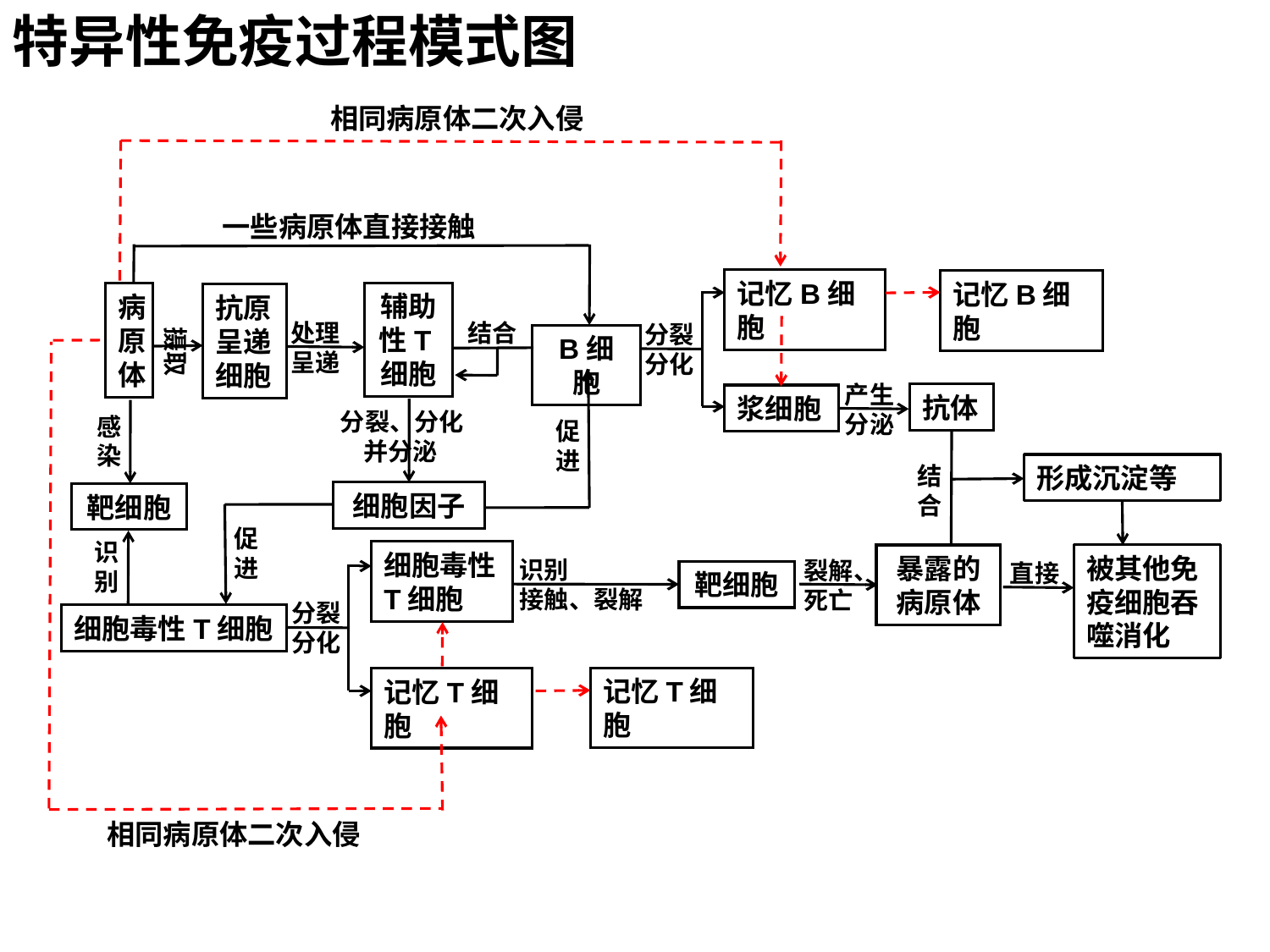

特异性免疫过程模式图
相同病原体二次入侵
一些病原体直接接触
记忆B细胞
记忆B细胞
辅助性T细胞
病原体
抗原呈递细胞
分裂分化
处理呈递
结合
摄取
B细胞
相同病原体二次入侵
促进
产生分泌
抗体
浆细胞
分裂、分化
   并分泌
感染
结合
形成沉淀等
细胞因子
靶细胞
促进
识别
细胞毒性T细胞
被其他免疫细胞吞噬消化
暴露的病原体
识别
接触、裂解
裂解、死亡
直接
靶细胞
分裂分化
细胞毒性T细胞
记忆T细胞
记忆T细胞